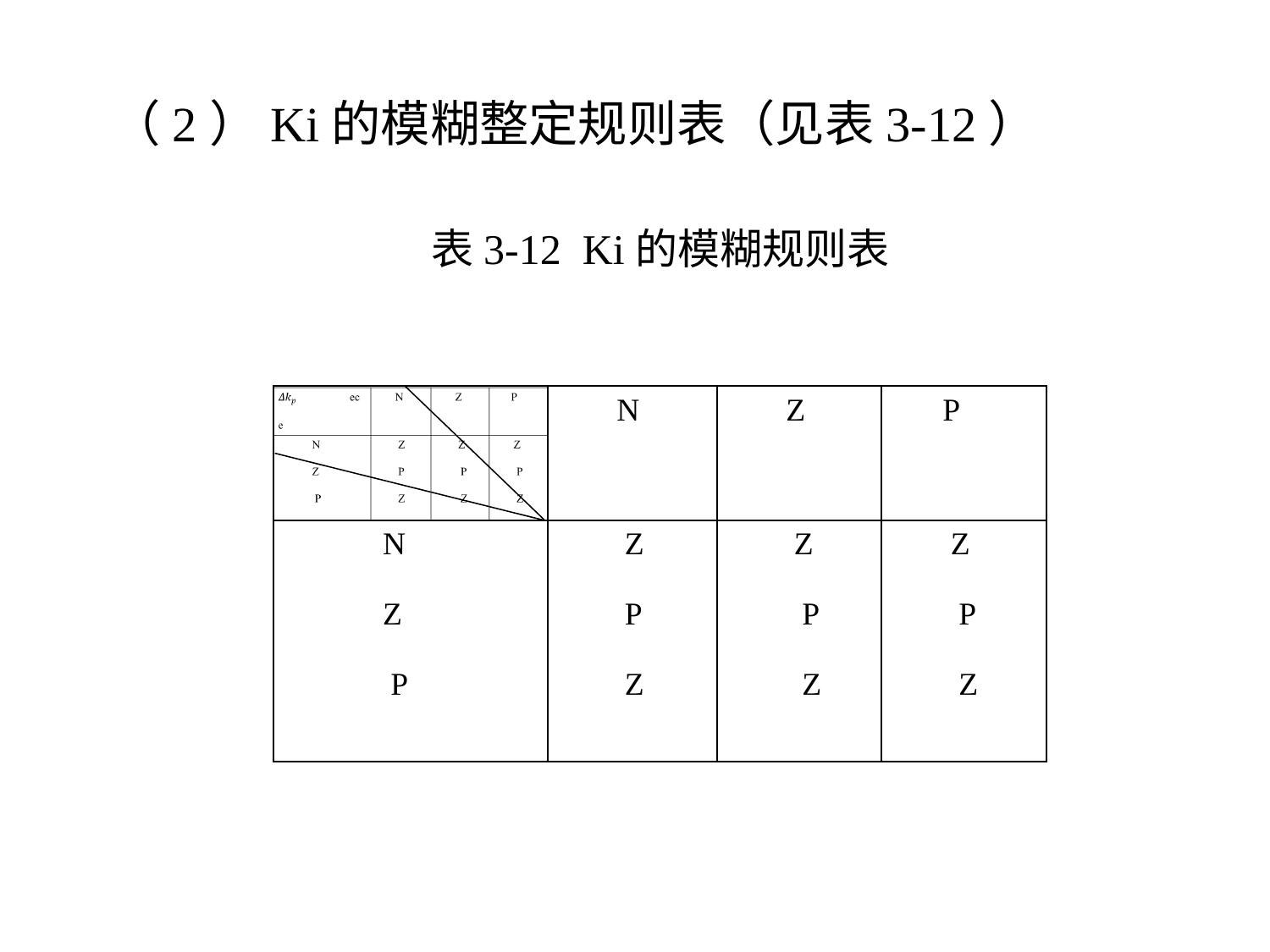

（2）Ki的模糊整定规则表（见表3-12）

表3-12  Ki的模糊规则表

|  | N | Z | P |
| --- | --- | --- | --- |
| N Z P | Z P Z | Z P Z | Z P Z |